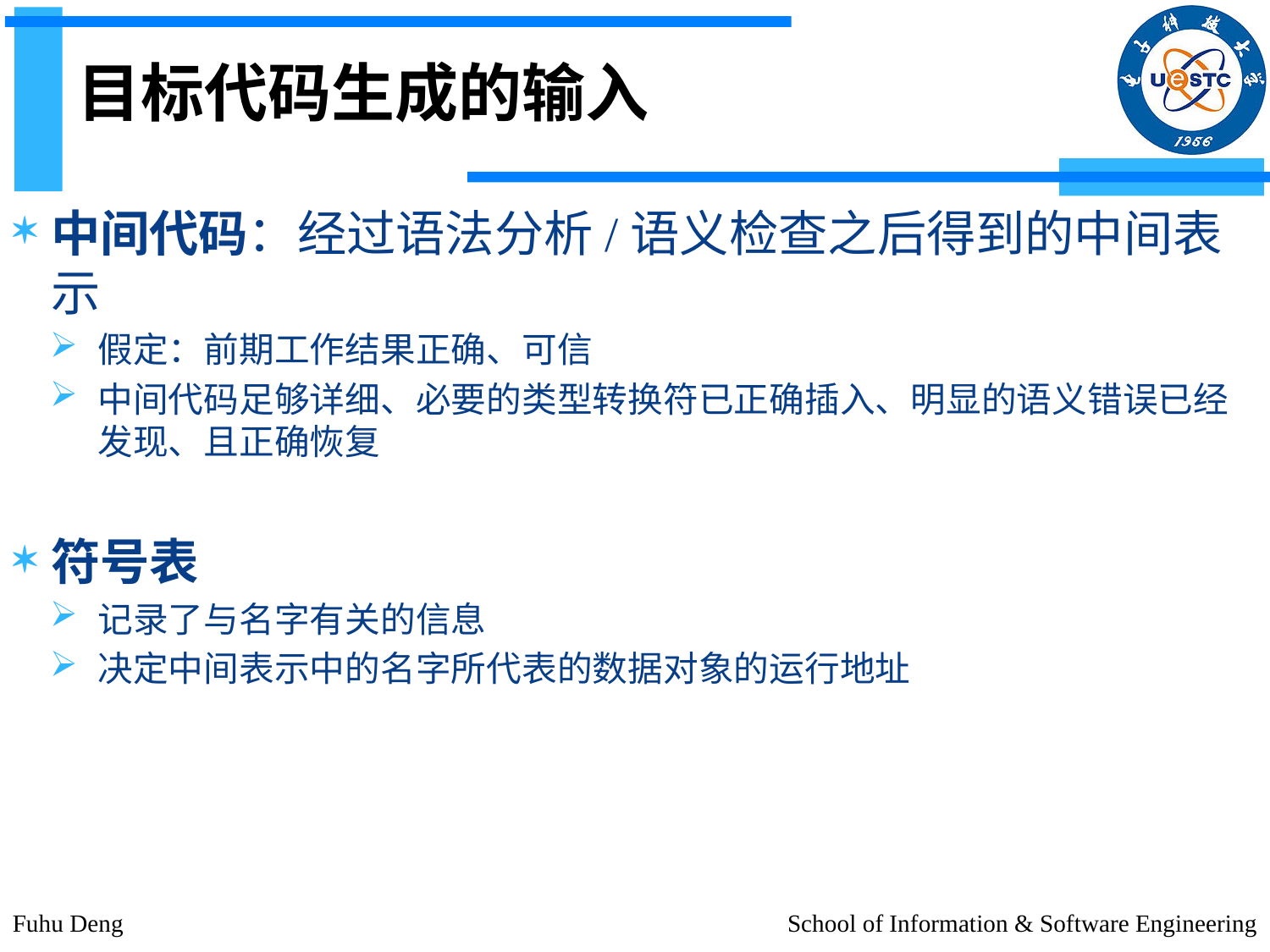

# 目标代码生成的输入
中间代码：经过语法分析/语义检查之后得到的中间表示
假定：前期工作结果正确、可信
中间代码足够详细、必要的类型转换符已正确插入、明显的语义错误已经发现、且正确恢复

符号表
记录了与名字有关的信息
决定中间表示中的名字所代表的数据对象的运行地址

Fuhu Deng
41
School of Information & Software Engineering